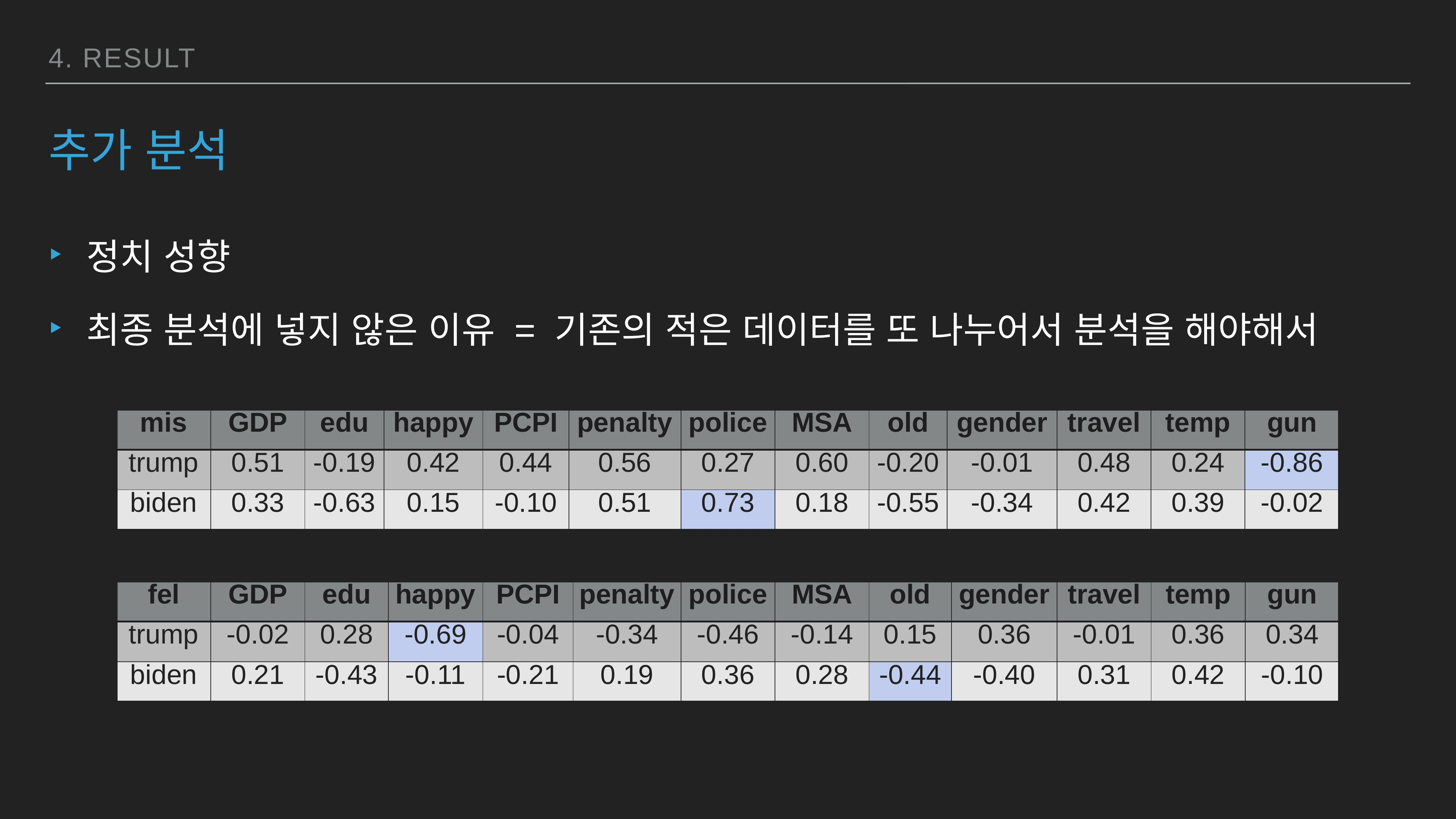

4. Result
# 추가 분석
정치 성향
최종 분석에 넣지 않은 이유 = 기존의 적은 데이터를 또 나누어서 분석을 해야해서
| mis | GDP | edu | happy | PCPI | penalty | police | MSA | old | gender | travel | temp | gun |
| --- | --- | --- | --- | --- | --- | --- | --- | --- | --- | --- | --- | --- |
| trump | 0.51 | -0.19 | 0.42 | 0.44 | 0.56 | 0.27 | 0.60 | -0.20 | -0.01 | 0.48 | 0.24 | -0.86 |
| biden | 0.33 | -0.63 | 0.15 | -0.10 | 0.51 | 0.73 | 0.18 | -0.55 | -0.34 | 0.42 | 0.39 | -0.02 |
| fel | GDP | edu | happy | PCPI | penalty | police | MSA | old | gender | travel | temp | gun |
| --- | --- | --- | --- | --- | --- | --- | --- | --- | --- | --- | --- | --- |
| trump | -0.02 | 0.28 | -0.69 | -0.04 | -0.34 | -0.46 | -0.14 | 0.15 | 0.36 | -0.01 | 0.36 | 0.34 |
| biden | 0.21 | -0.43 | -0.11 | -0.21 | 0.19 | 0.36 | 0.28 | -0.44 | -0.40 | 0.31 | 0.42 | -0.10 |